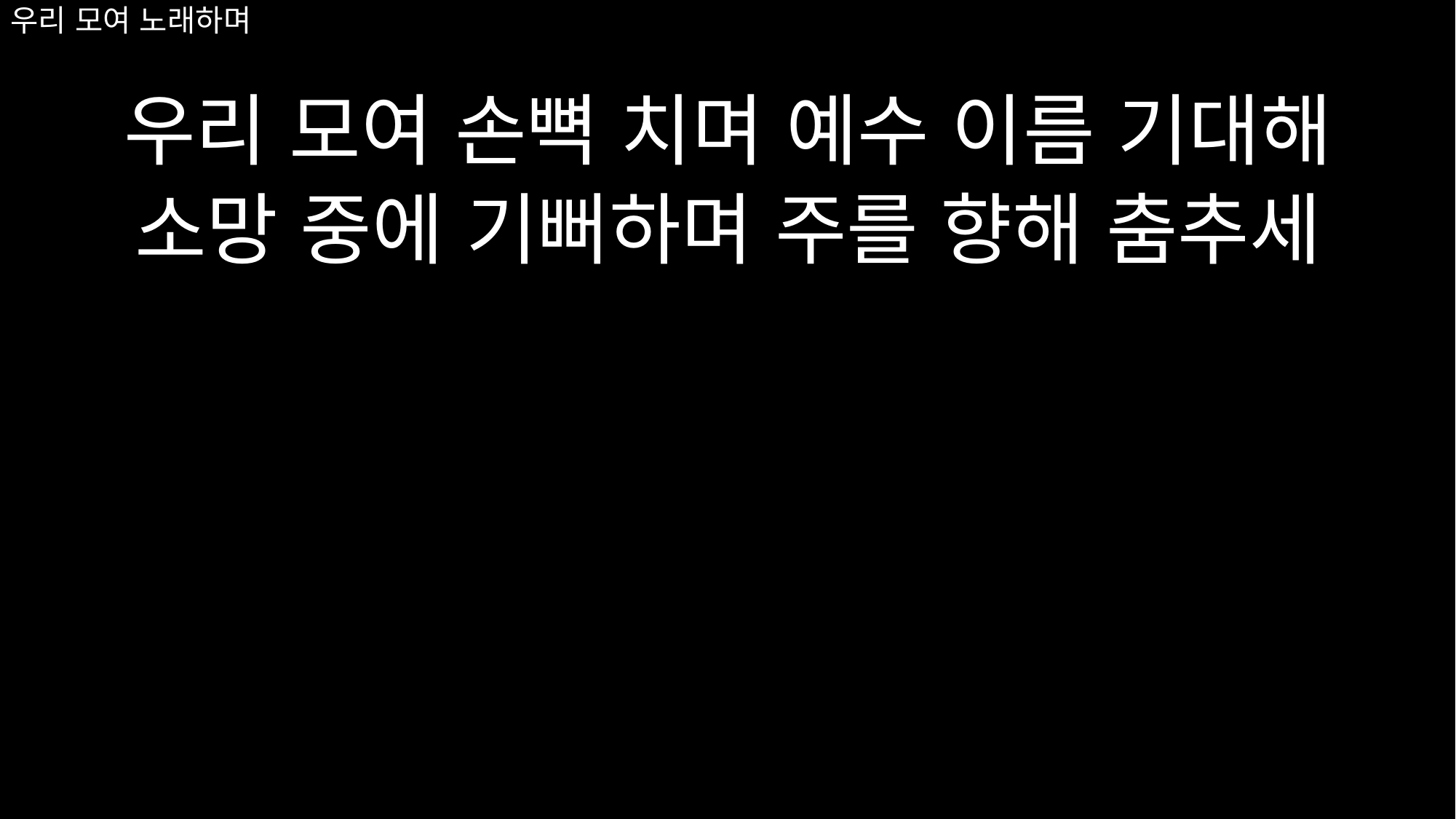

우리 모여 손뼉 치며 예수 이름 기대해
소망 중에 기뻐하며 주를 향해 춤추세

# 우리 모여 노래하며